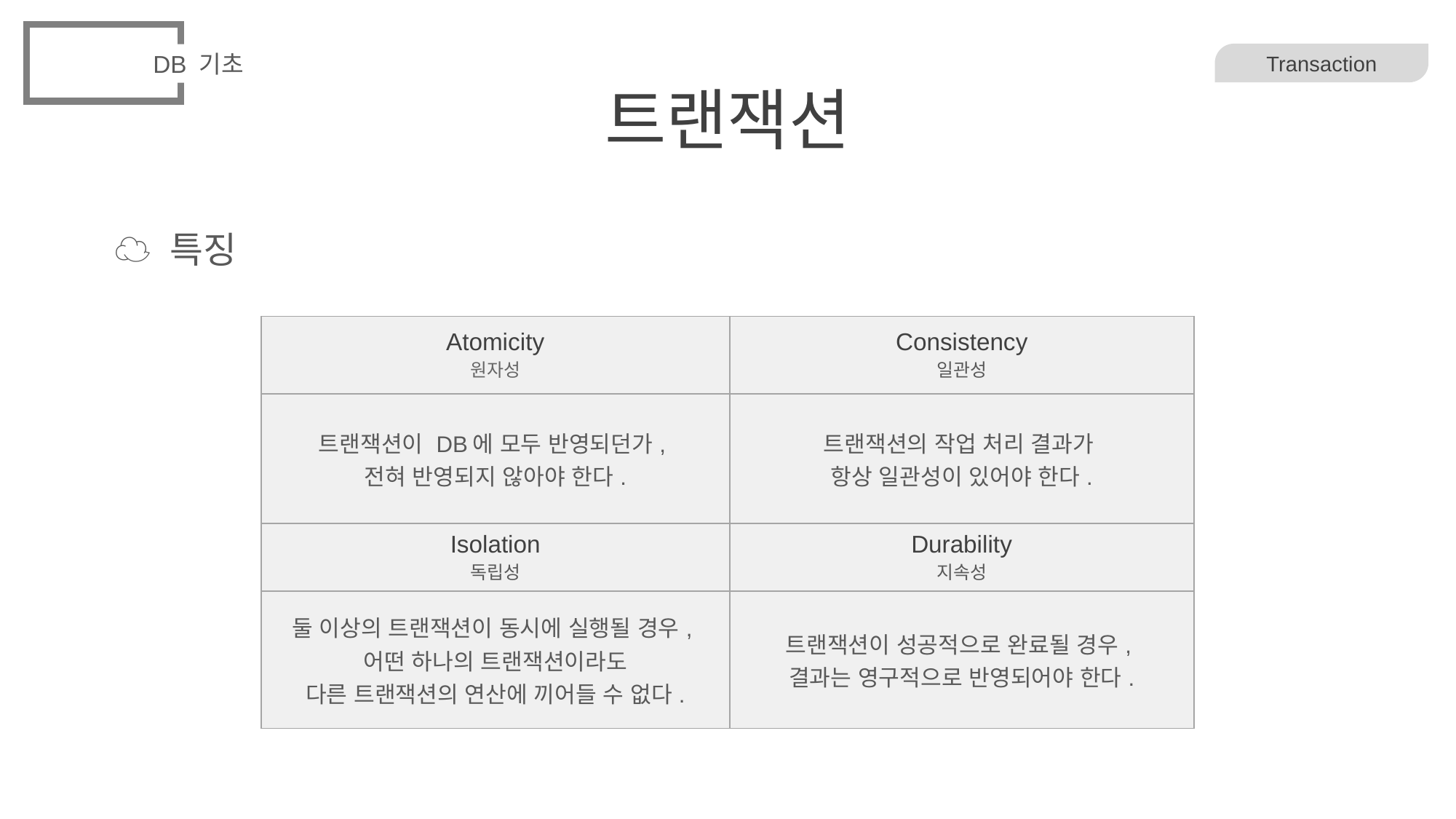

DB 기초
# 트랜잭션
Transaction
☁ 특징
| Atomicity 원자성 | Consistency 일관성 |
| --- | --- |
| 트랜잭션이 DB에 모두 반영되던가, 전혀 반영되지 않아야 한다. | 트랜잭션의 작업 처리 결과가 항상 일관성이 있어야 한다. |
| Isolation 독립성 | Durability 지속성 |
| 둘 이상의 트랜잭션이 동시에 실행될 경우, 어떤 하나의 트랜잭션이라도 다른 트랜잭션의 연산에 끼어들 수 없다. | 트랜잭션이 성공적으로 완료될 경우, 결과는 영구적으로 반영되어야 한다. |